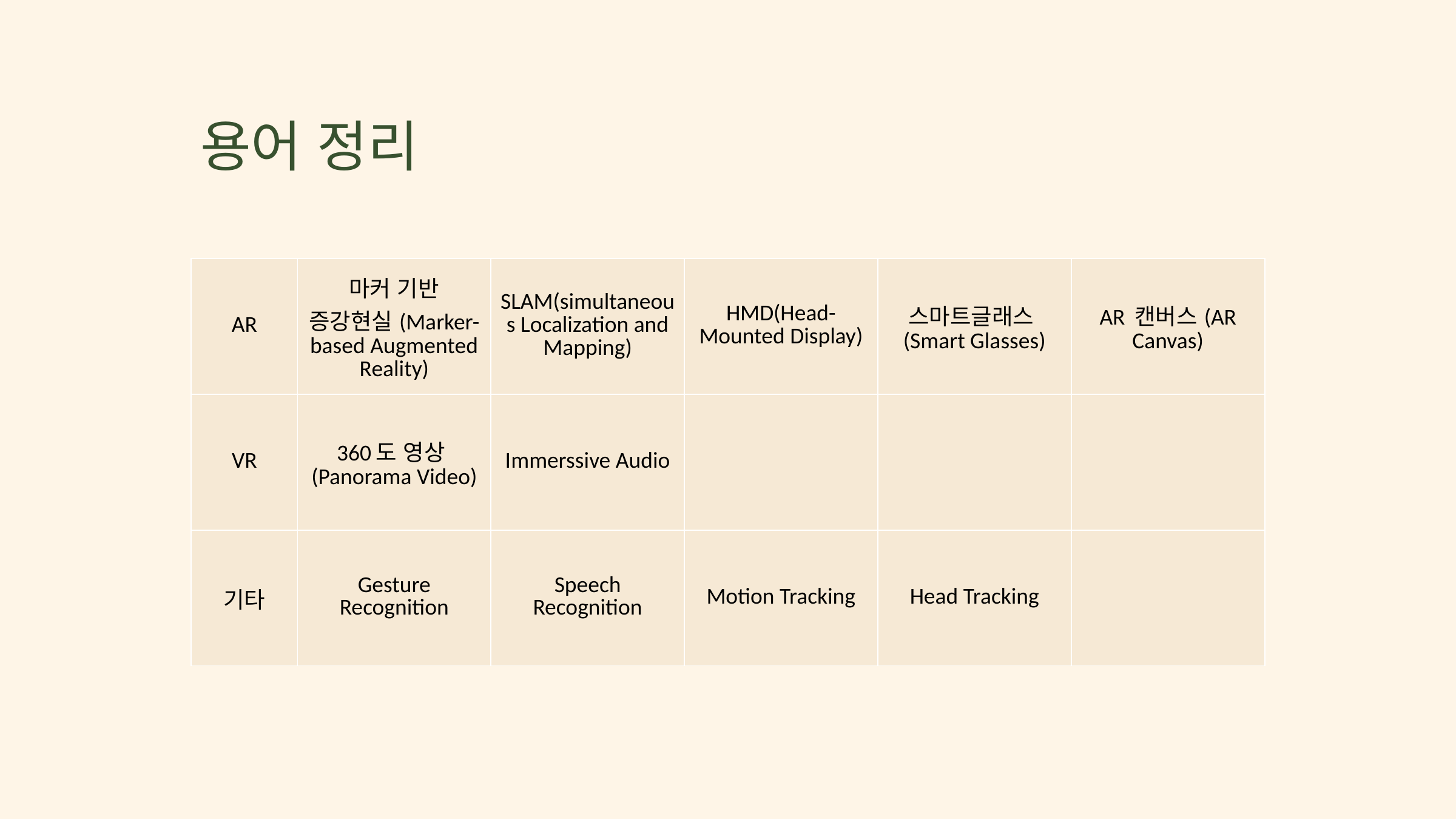

용어 정리
| AR | 마커 기반 증강현실(Marker-based Augmented Reality) | SLAM(simultaneous Localization and Mapping) | HMD(Head-Mounted Display) | 스마트글래스(Smart Glasses) | AR 캔버스(AR Canvas) |
| --- | --- | --- | --- | --- | --- |
| VR | 360도 영상(Panorama Video) | Immerssive Audio |  |  |  |
| 기타 | Gesture Recognition | Speech Recognition | Motion Tracking | Head Tracking |  |